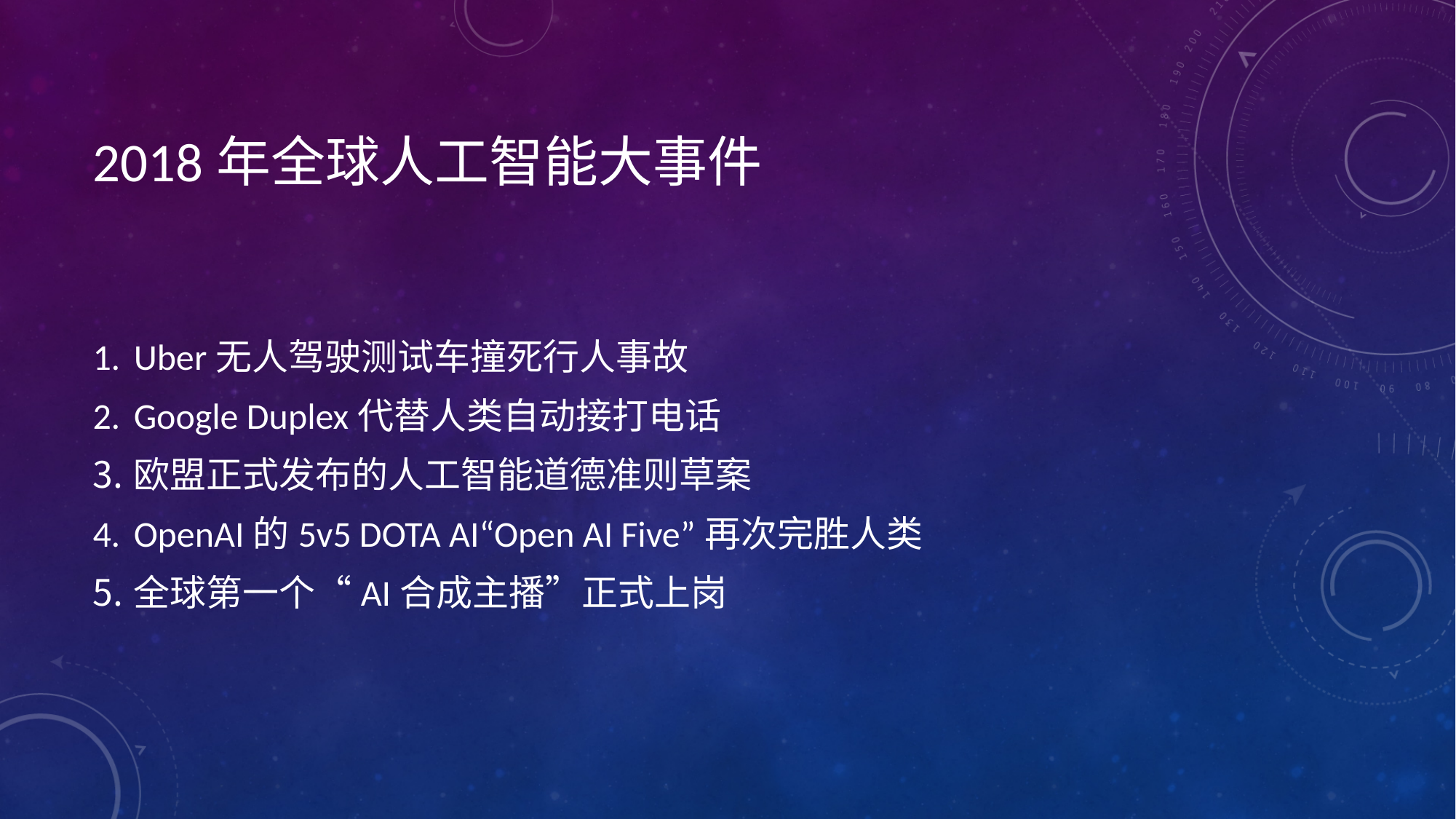

# 2018年全球人工智能大事件
Uber无人驾驶测试车撞死行人事故
Google Duplex代替人类自动接打电话
欧盟正式发布的人工智能道德准则草案
OpenAI的5v5 DOTA AI“Open AI Five”再次完胜人类
全球第一个“AI合成主播”正式上岗